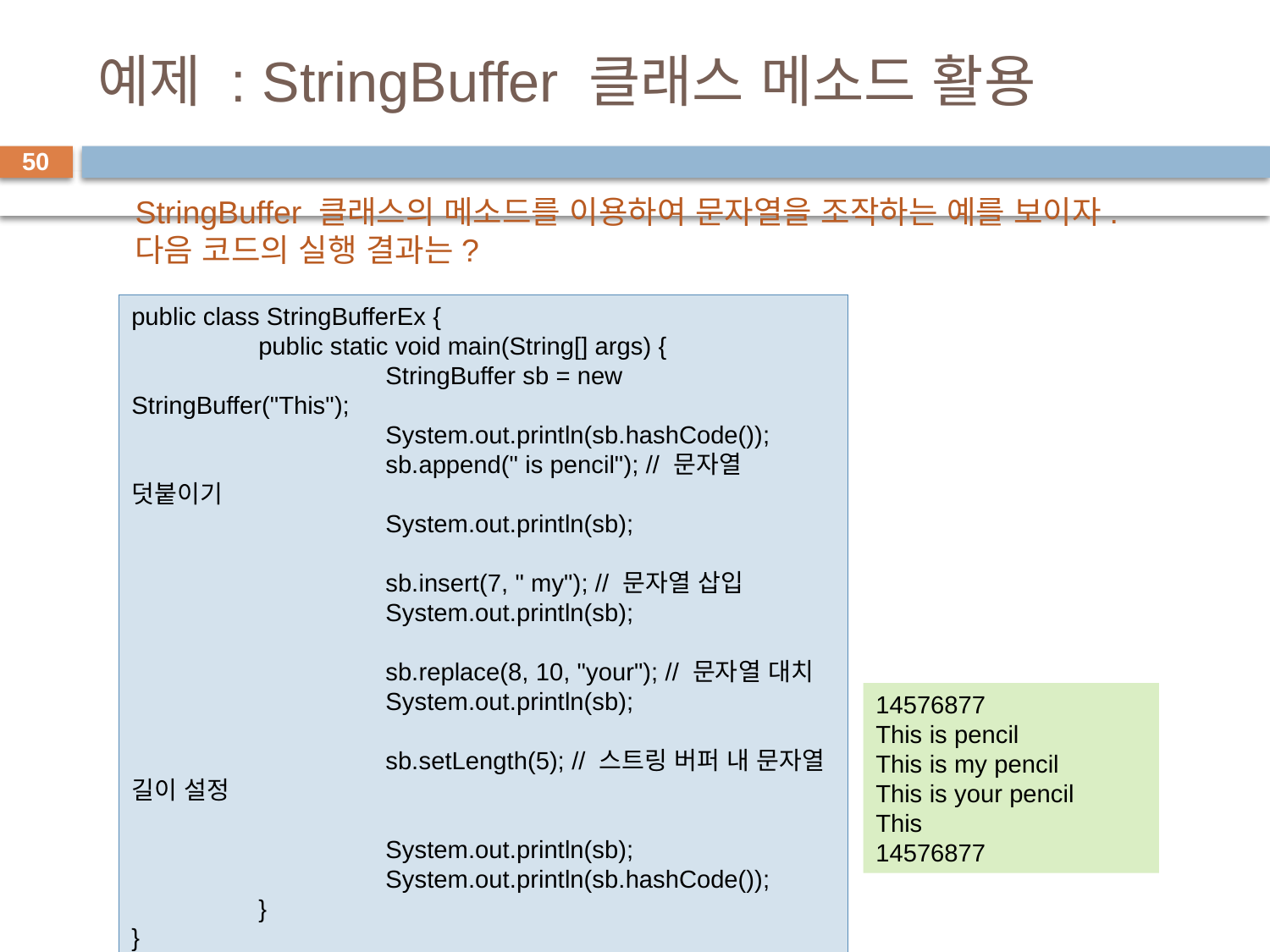

# 예제 : StringBuffer 클래스 메소드 활용
50
StringBuffer 클래스의 메소드를 이용하여 문자열을 조작하는 예를 보이자.
다음 코드의 실행 결과는?
public class StringBufferEx {
	public static void main(String[] args) {
		StringBuffer sb = new StringBuffer("This");
		System.out.println(sb.hashCode());
		sb.append(" is pencil"); // 문자열 덧붙이기
		System.out.println(sb);

		sb.insert(7, " my"); // 문자열 삽입
		System.out.println(sb);

		sb.replace(8, 10, "your"); // 문자열 대치
		System.out.println(sb);

		sb.setLength(5); // 스트링 버퍼 내 문자열 길이 설정

		System.out.println(sb);
		System.out.println(sb.hashCode());
	}
}
14576877
This is pencil
This is my pencil
This is your pencil
This
14576877